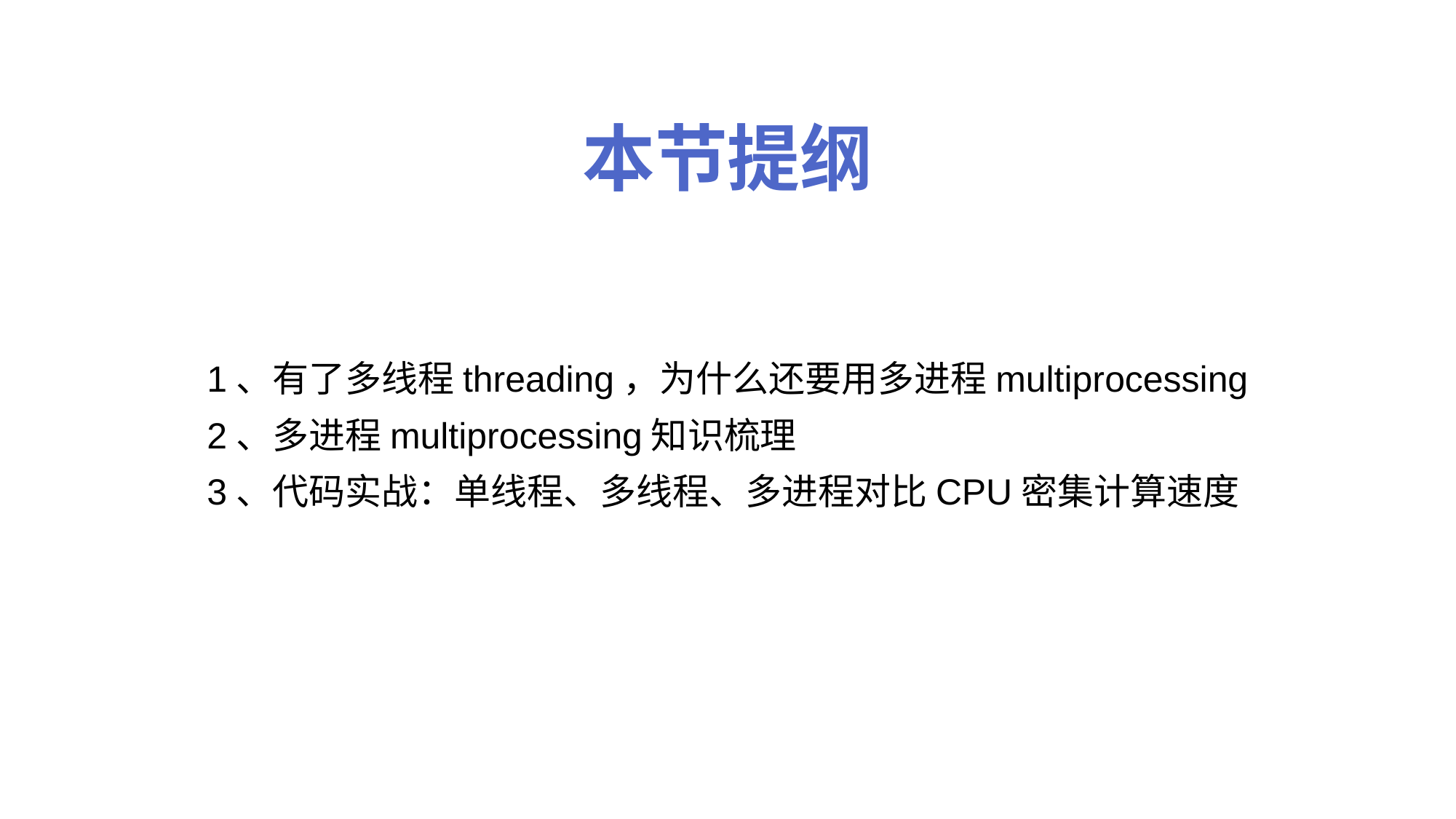

本节提纲
1、有了多线程threading，为什么还要用多进程multiprocessing
2、多进程multiprocessing知识梳理
3、代码实战：单线程、多线程、多进程对比CPU密集计算速度